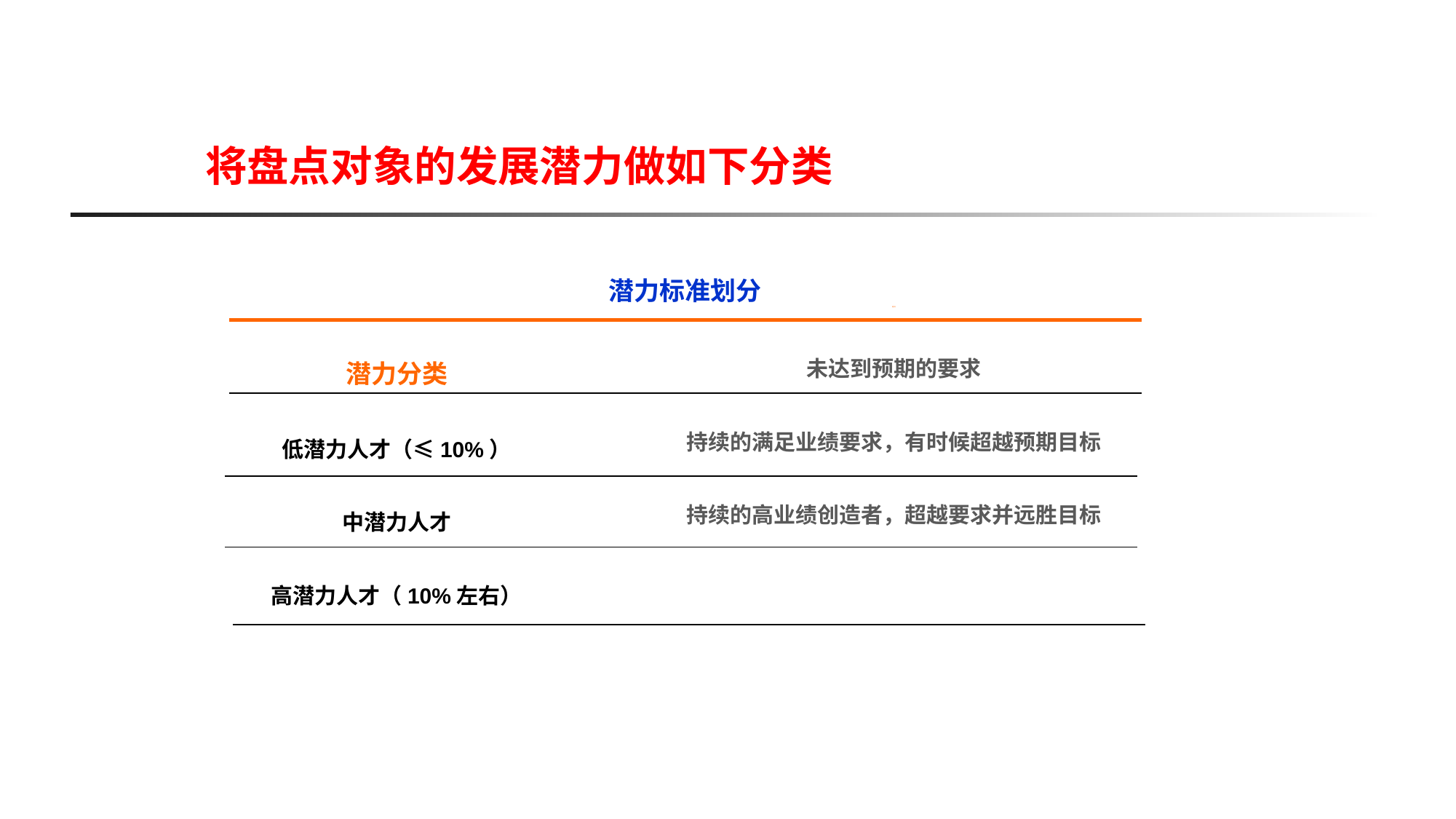

将盘点对象的发展潜力做如下分类
潜力标准划分
定 义
未达到预期的要求
持续的满足业绩要求，有时候超越预期目标
持续的高业绩创造者，超越要求并远胜目标
潜力分类
低潜力人才（≤10%）
中潜力人才
高潜力人才（10%左右）

32